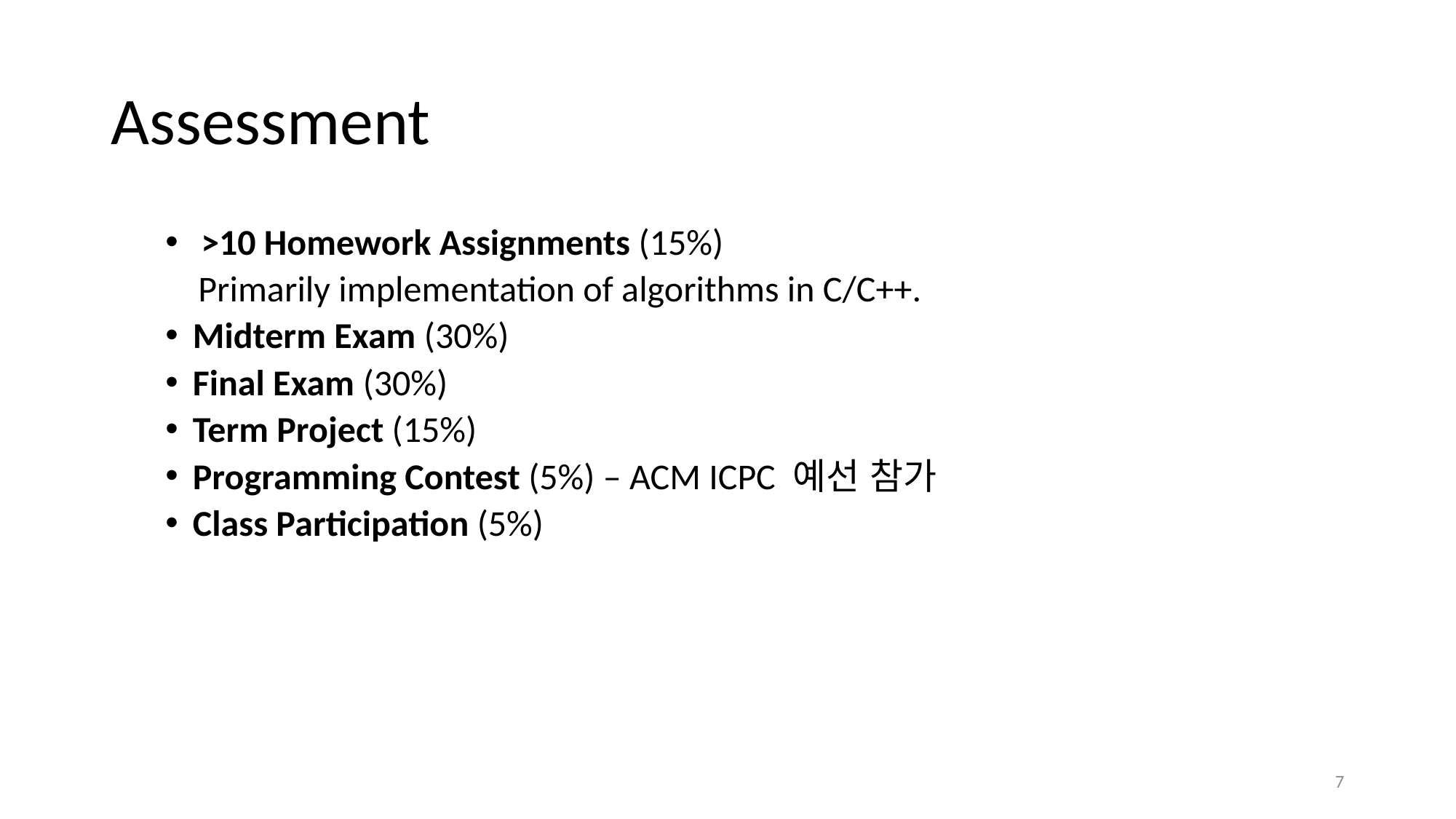

# Assessment
 >10 Homework Assignments (15%)
    Primarily implementation of algorithms in C/C++.
Midterm Exam (30%)
Final Exam (30%)
Term Project (15%)
Programming Contest (5%) – ACM ICPC 예선 참가
Class Participation (5%)
7